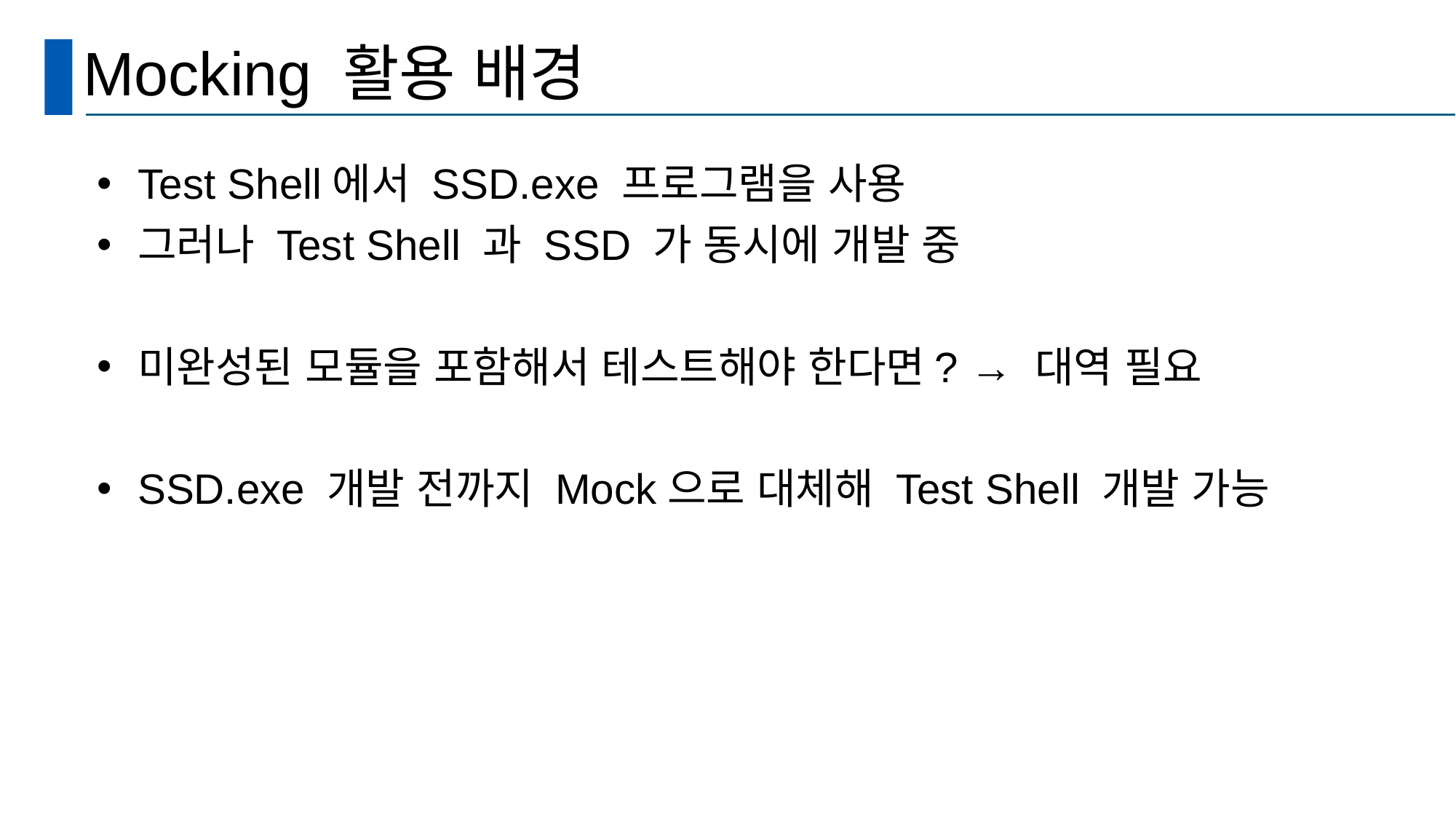

# Mocking 활용 배경
Test Shell에서 SSD.exe 프로그램을 사용
그러나 Test Shell 과 SSD 가 동시에 개발 중

미완성된 모듈을 포함해서 테스트해야 한다면? → 대역 필요

SSD.exe 개발 전까지 Mock으로 대체해 Test Shell 개발 가능